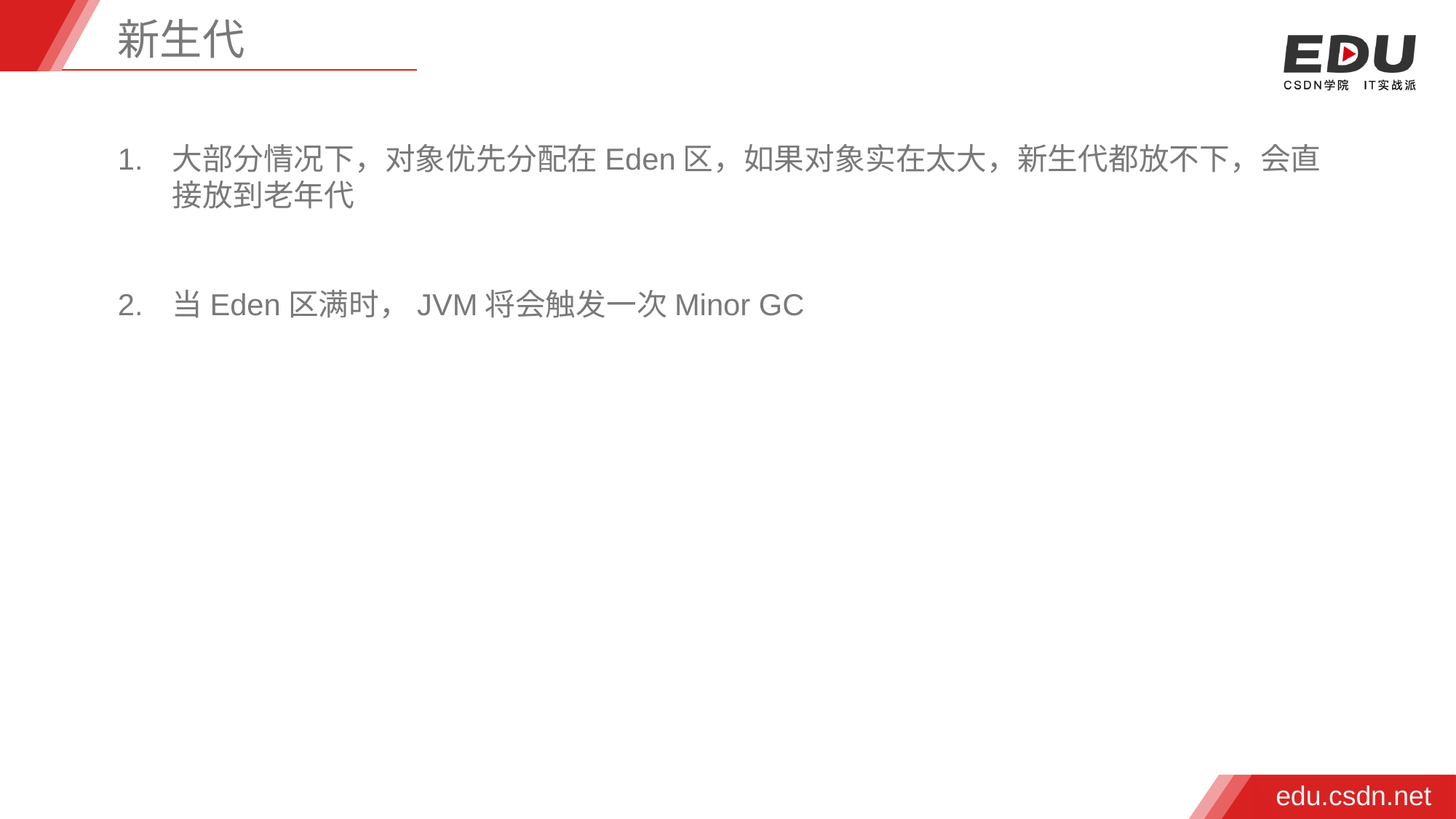

新生代
大部分情况下，对象优先分配在Eden区，如果对象实在太大，新生代都放不下，会直接放到老年代

当Eden区满时，JVM将会触发一次Minor GC
edu.csdn.net